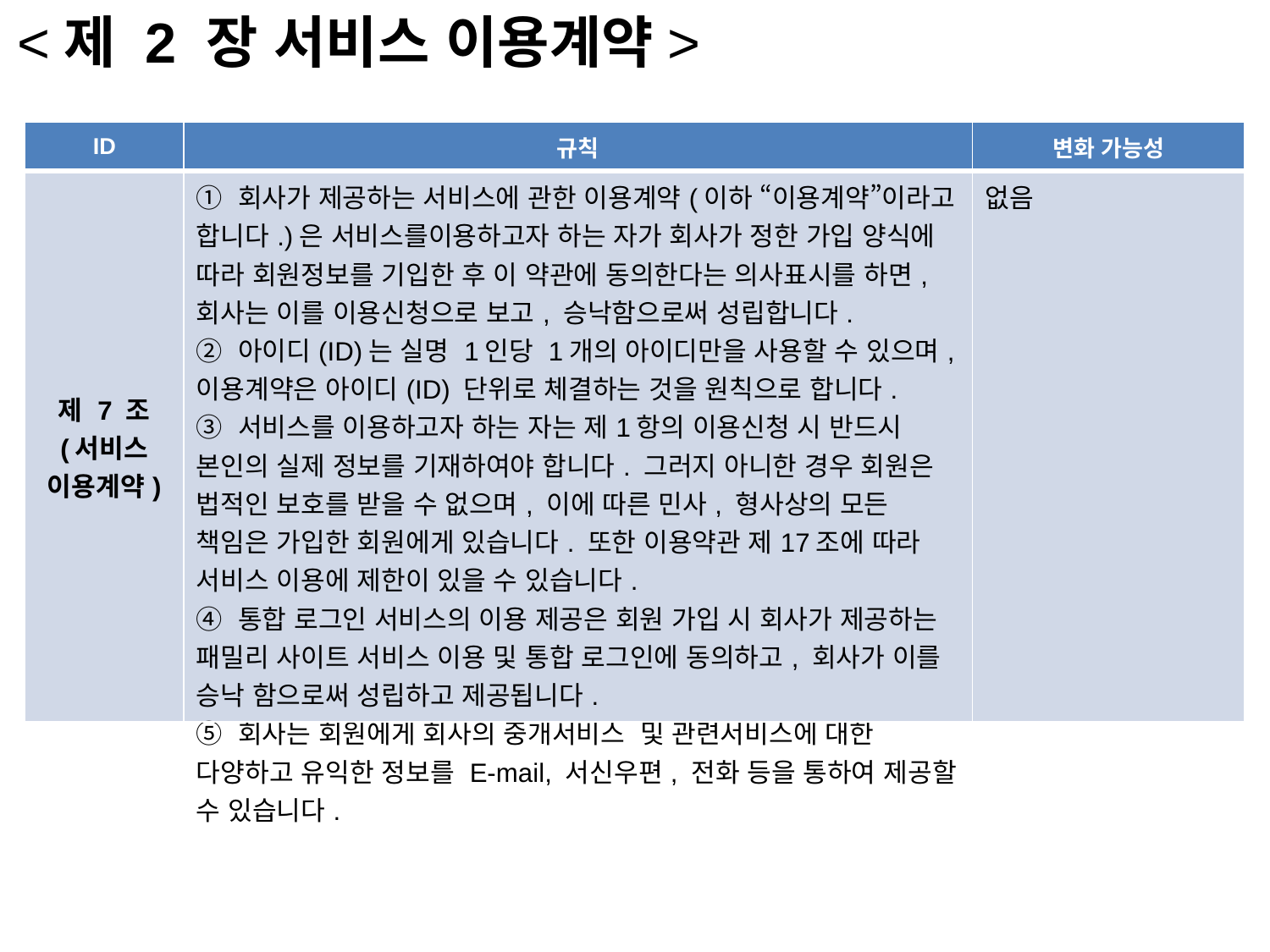

<제 2 장 서비스 이용계약>
| ID | 규칙 | 변화 가능성 |
| --- | --- | --- |
| 제 7 조 (서비스 이용계약) | ① 회사가 제공하는 서비스에 관한 이용계약(이하 “이용계약”이라고 합니다.)은 서비스를이용하고자 하는 자가 회사가 정한 가입 양식에 따라 회원정보를 기입한 후 이 약관에 동의한다는 의사표시를 하면, 회사는 이를 이용신청으로 보고, 승낙함으로써 성립합니다. ② 아이디(ID)는 실명 1인당 1개의 아이디만을 사용할 수 있으며, 이용계약은 아이디(ID) 단위로 체결하는 것을 원칙으로 합니다. ③ 서비스를 이용하고자 하는 자는 제1항의 이용신청 시 반드시 본인의 실제 정보를 기재하여야 합니다. 그러지 아니한 경우 회원은 법적인 보호를 받을 수 없으며, 이에 따른 민사, 형사상의 모든 책임은 가입한 회원에게 있습니다. 또한 이용약관 제17조에 따라 서비스 이용에 제한이 있을 수 있습니다. ④ 통합 로그인 서비스의 이용 제공은 회원 가입 시 회사가 제공하는 패밀리 사이트 서비스 이용 및 통합 로그인에 동의하고, 회사가 이를 승낙 함으로써 성립하고 제공됩니다. ⑤ 회사는 회원에게 회사의 중개서비스  및 관련서비스에 대한 다양하고 유익한 정보를 E-mail, 서신우편, 전화 등을 통하여 제공할 수 있습니다. | 없음 |